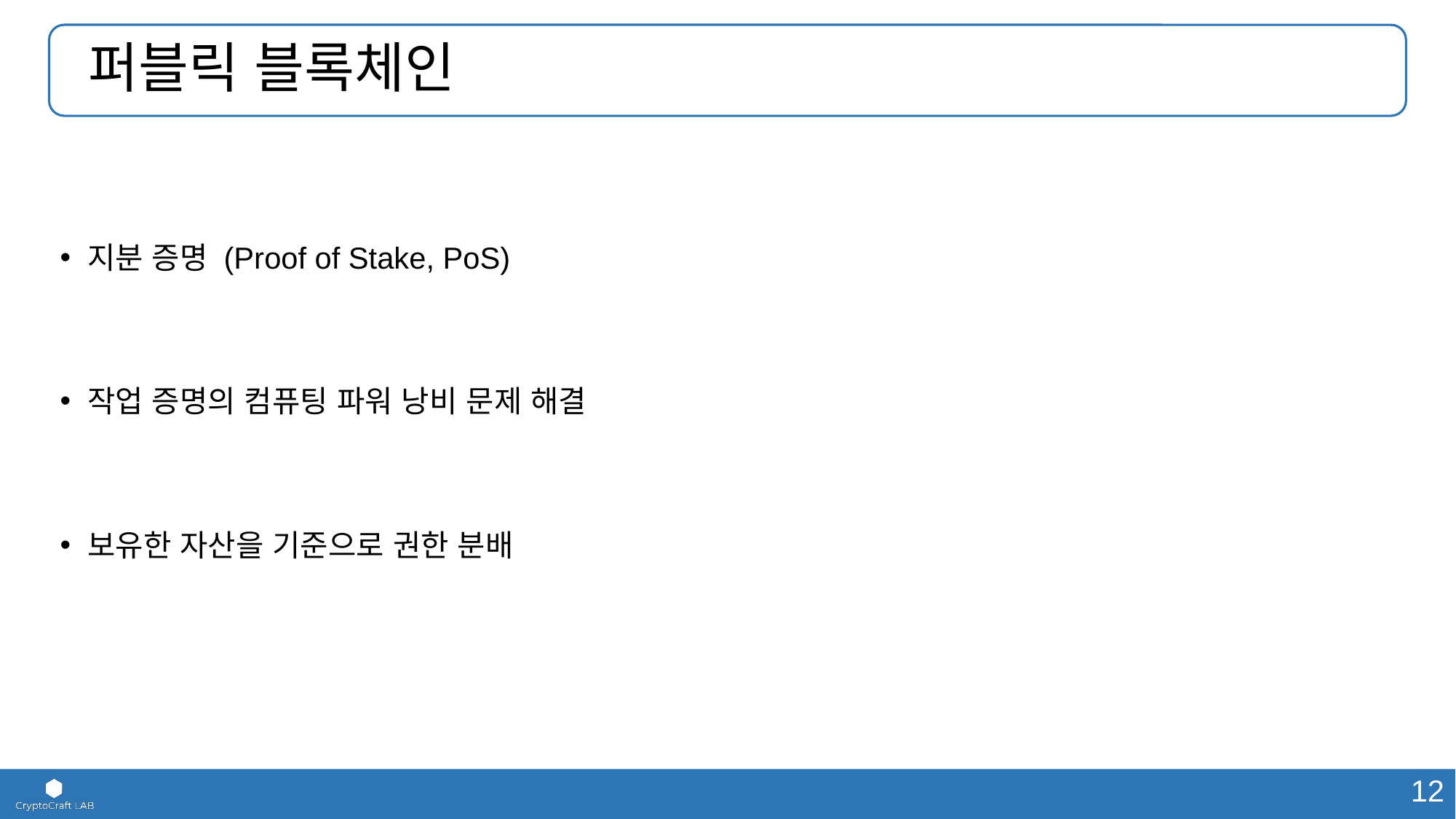

# 퍼블릭 블록체인

지분 증명 (Proof of Stake, PoS)

작업 증명의 컴퓨팅 파워 낭비 문제 해결

보유한 자산을 기준으로 권한 분배